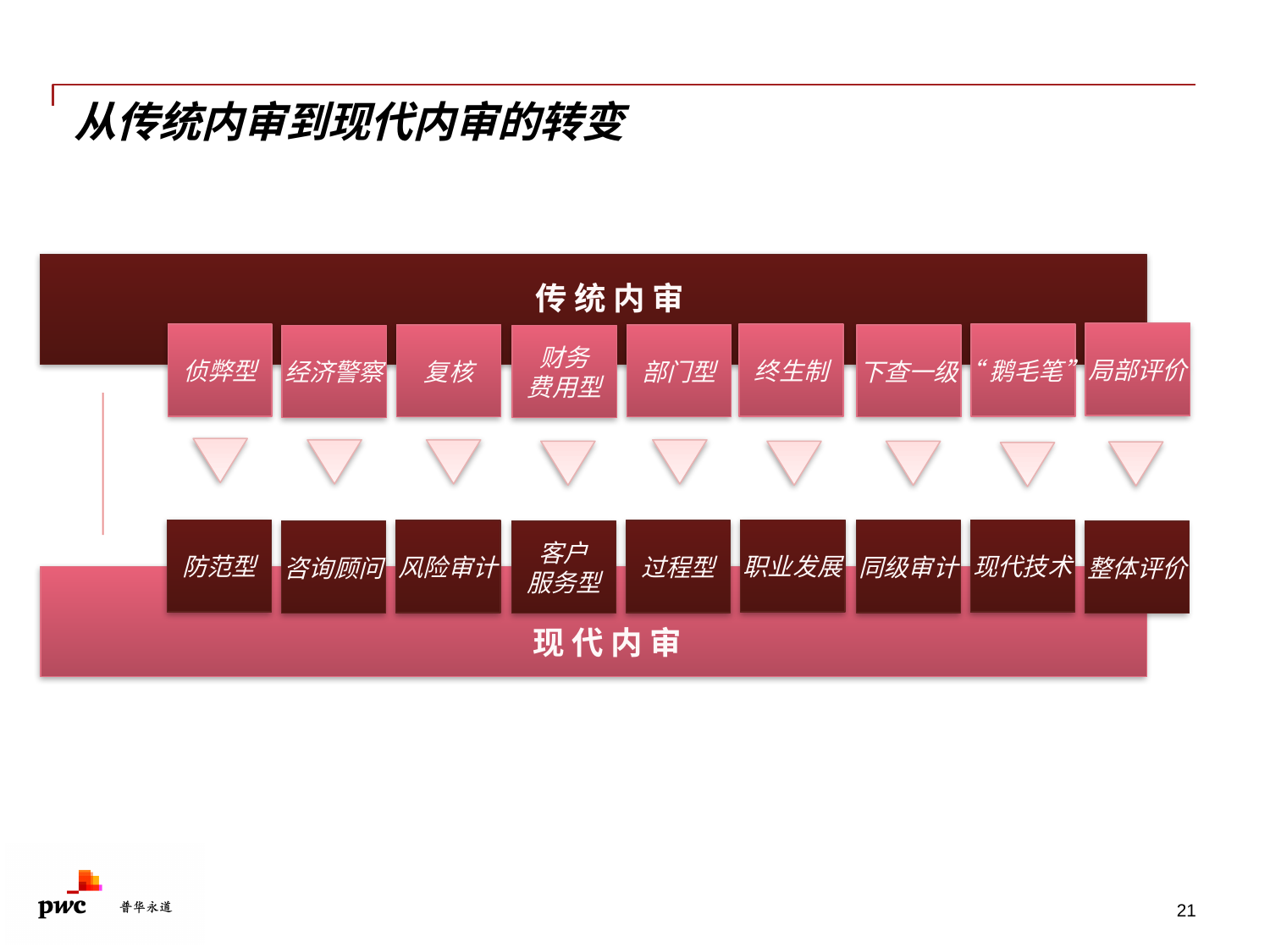

# 从传统内审到现代内审的转变

传 统 内 审
局部评价
侦弊型

终生制

“鹅毛笔”
复核
部门型
下查一级
经济警察
财务
费用型

防范型
职业发展
现代技术
风险审计
过程型
同级审计
咨询顾问
客户
服务型
整体评价

现 代 内 审
21